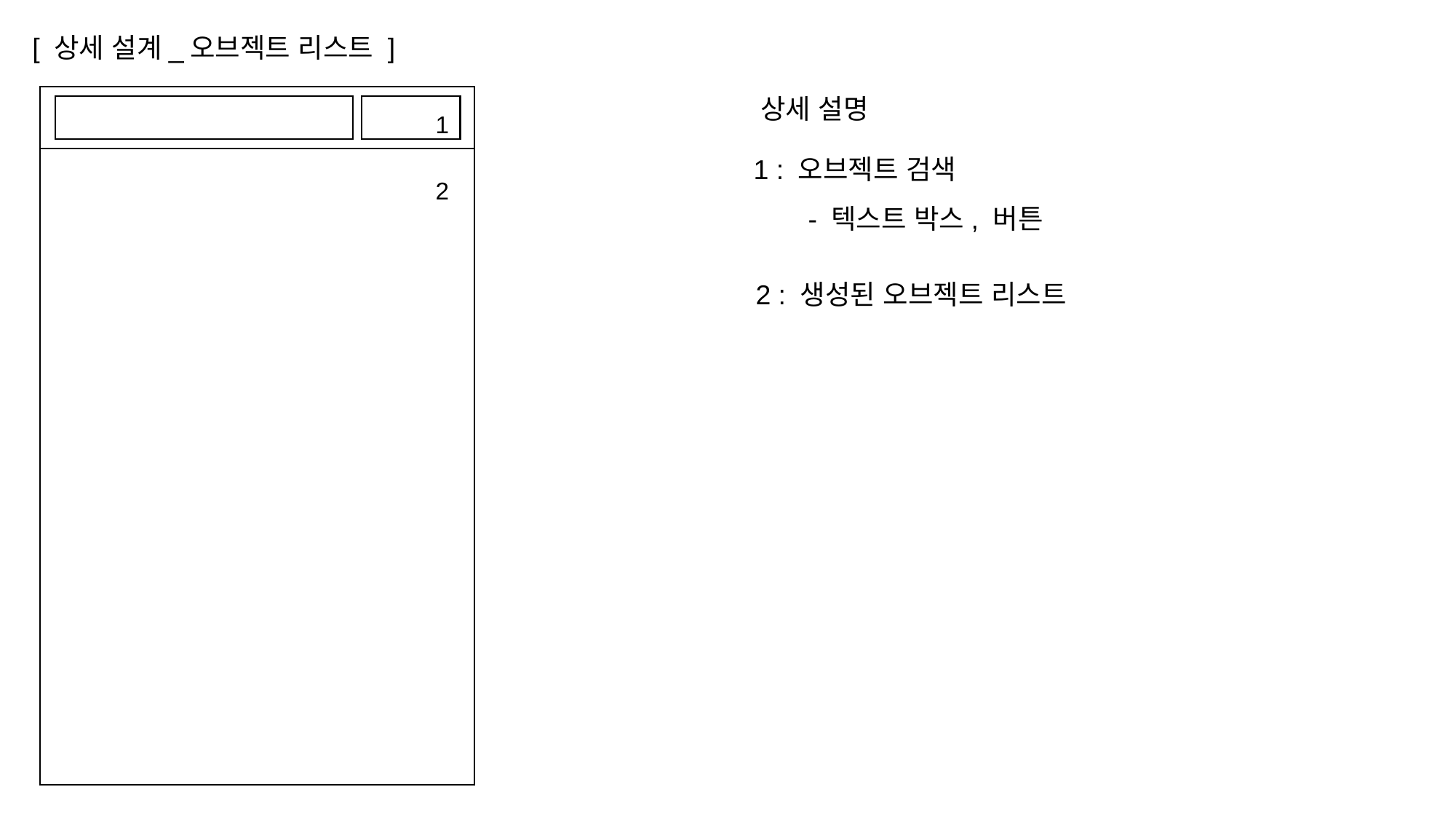

[ 상세 설계_오브젝트 리스트 ]

상세 설명
1

1 : 오브젝트 검색
- 텍스트 박스, 버튼

2
2 : 생성된 오브젝트 리스트